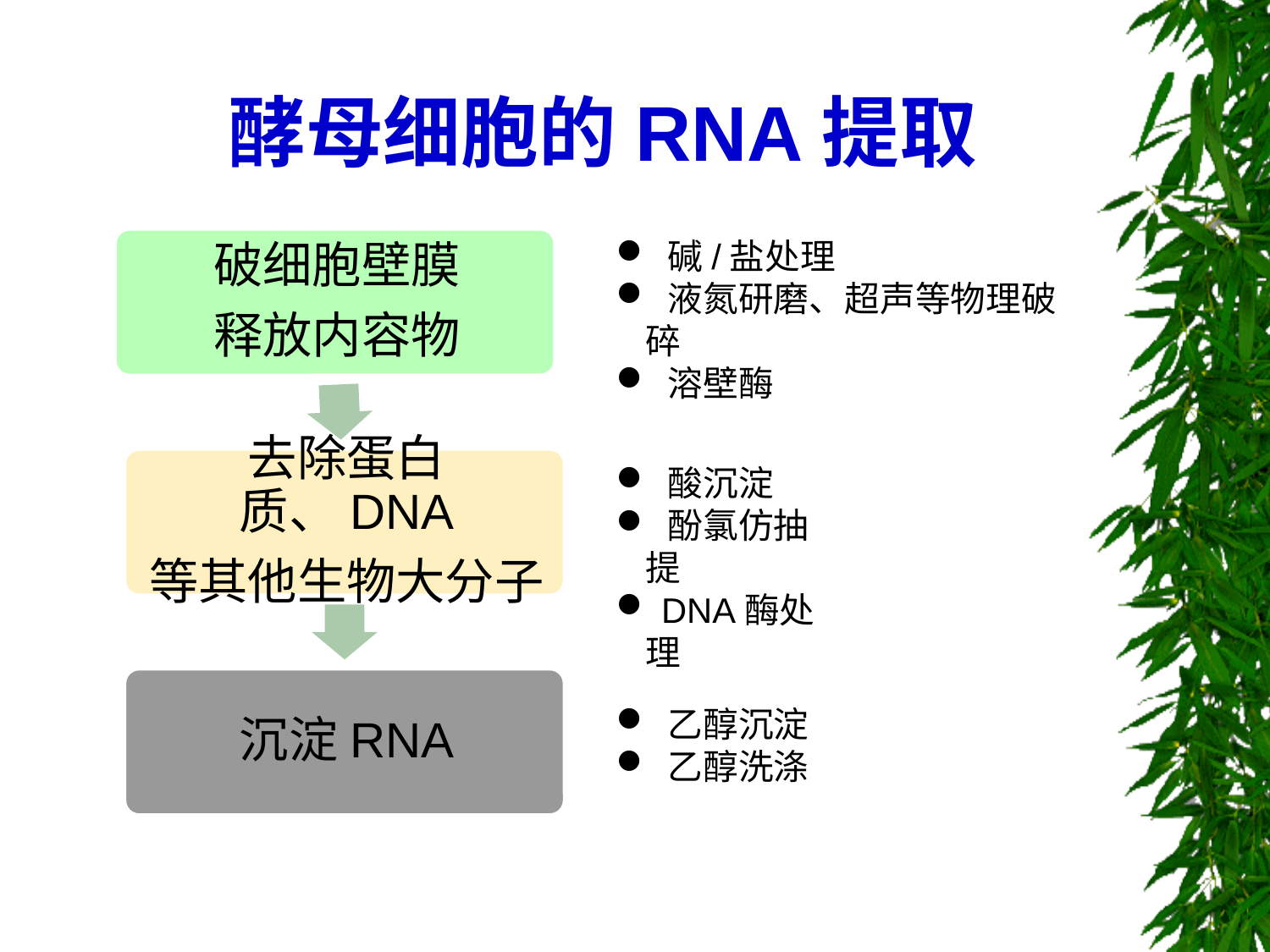

# 酵母细胞的RNA提取
 碱/盐处理
 液氮研磨、超声等物理破碎
 溶壁酶
破细胞壁膜
释放内容物

去除蛋白质、DNA
等其他生物大分子

沉淀RNA
 酸沉淀
 酚氯仿抽提
 DNA酶处理
 乙醇沉淀
 乙醇洗涤